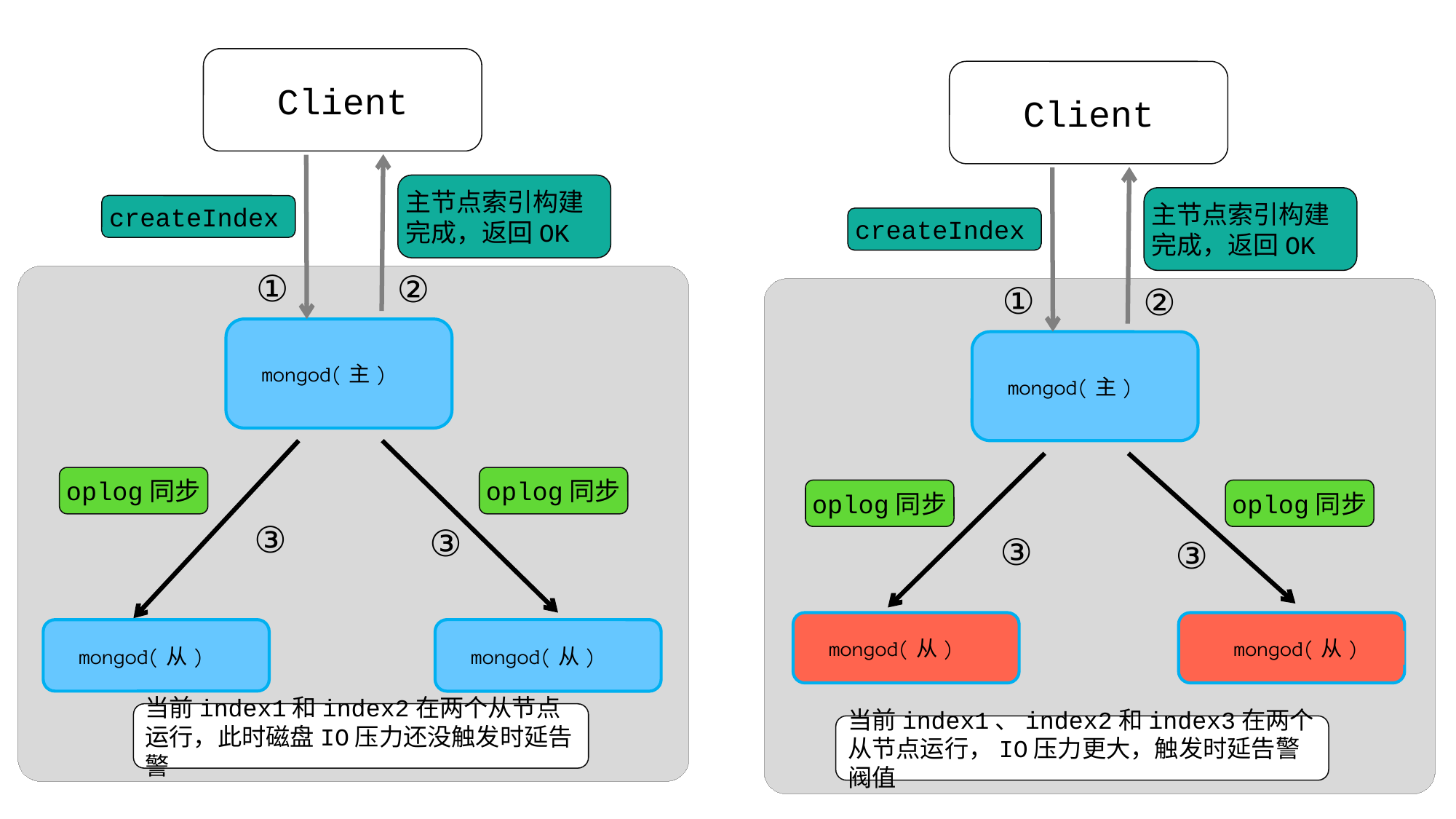

Client

Client

主节点索引构建完成，返回OK

主节点索引构建完成，返回OK

createIndex

createIndex
①
②

①
②

mongod(主)

mongod(主)

oplog同步

oplog同步

oplog同步

oplog同步
③
③
③
③

mongod(从)

mongod(从)

mongod(从)

mongod(从)
当前index1和index2在两个从节点运行，此时磁盘IO压力还没触发时延告警

当前index1、index2和index3在两个从节点运行，IO压力更大，触发时延告警阀值